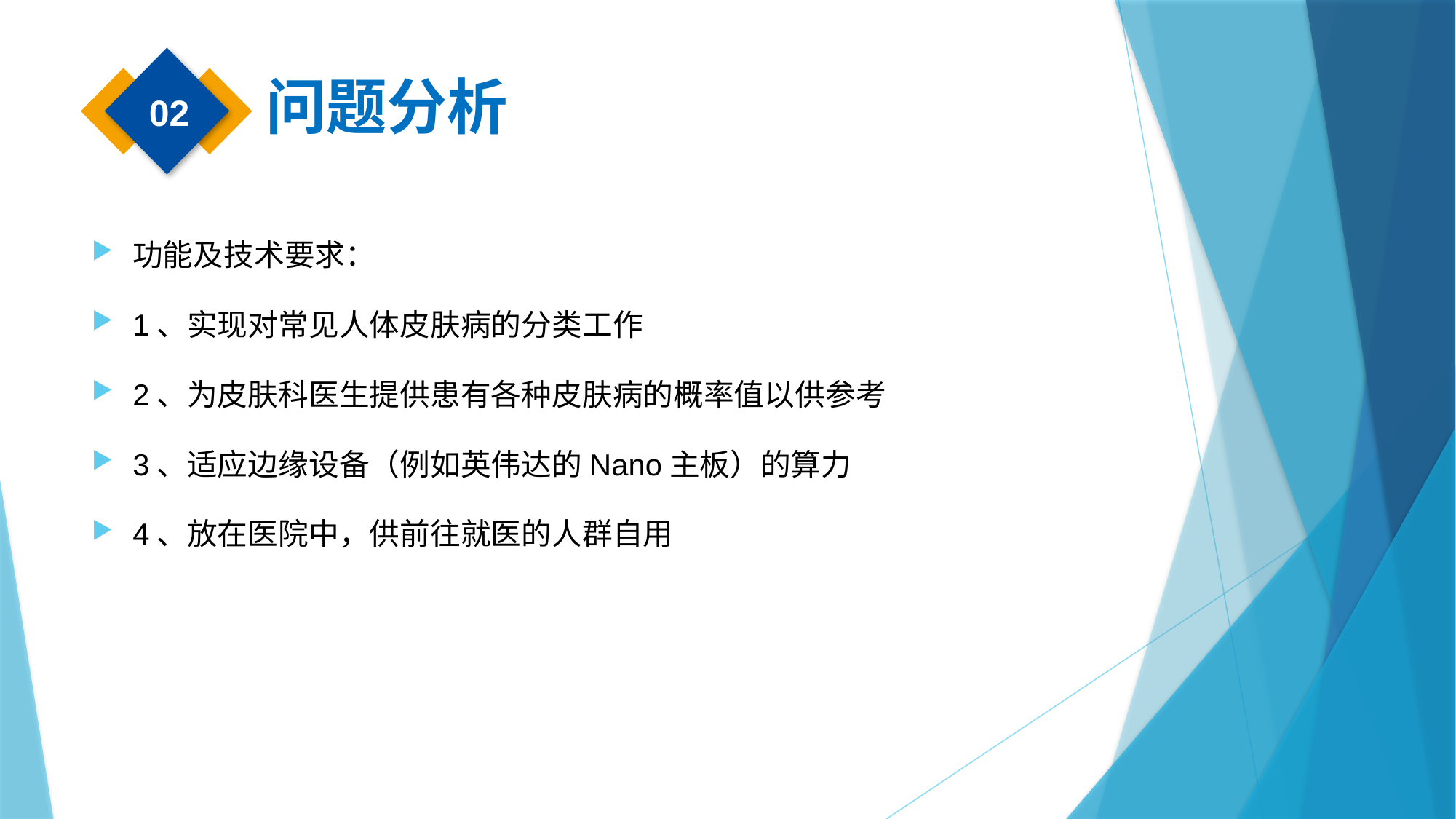

02
问题分析
功能及技术要求：
1、实现对常见人体皮肤病的分类工作
2、为皮肤科医生提供患有各种皮肤病的概率值以供参考
3、适应边缘设备（例如英伟达的Nano主板）的算力
4、放在医院中，供前往就医的人群自用